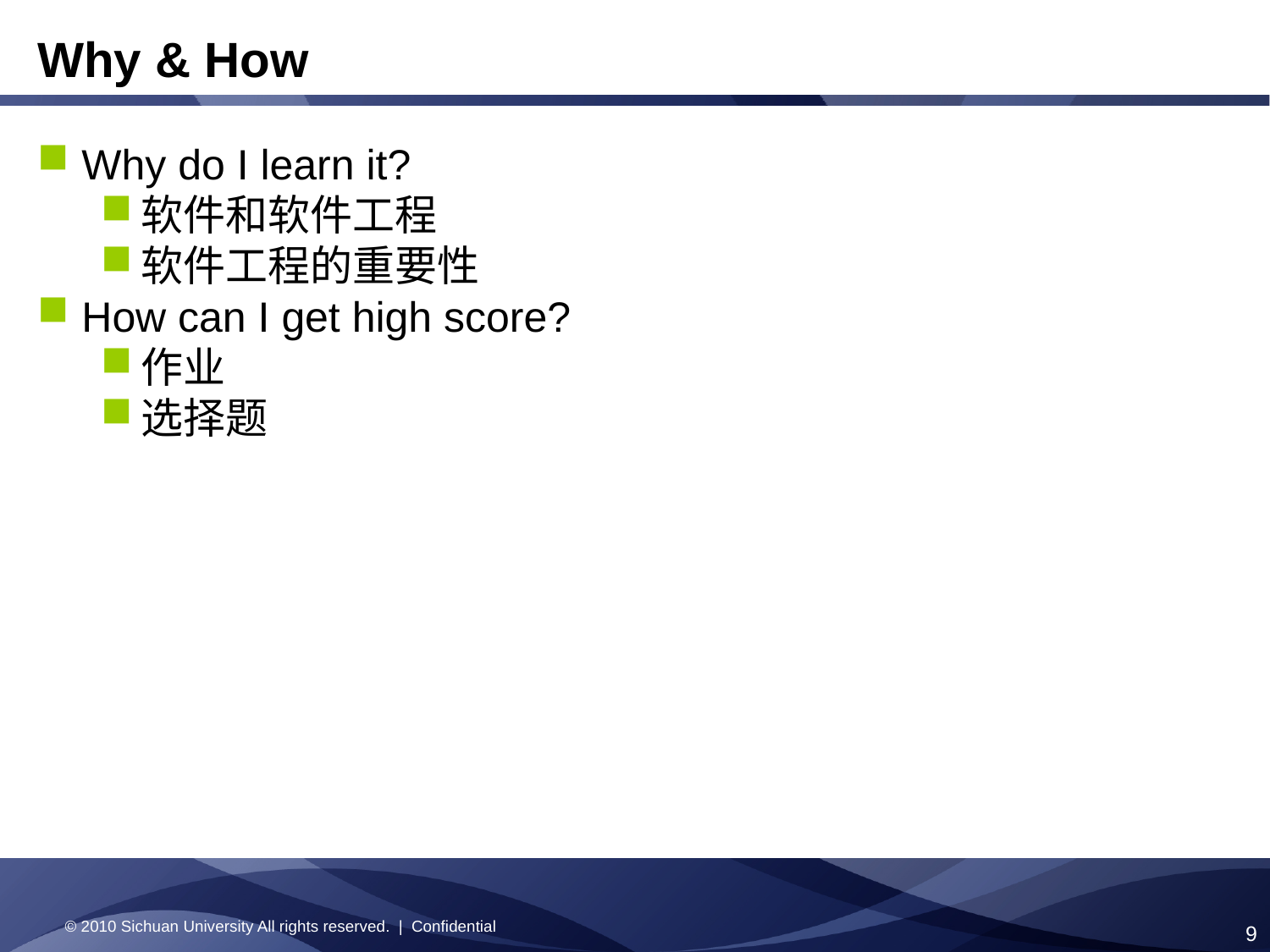

Why & How
 Why do I learn it?
软件和软件工程
软件工程的重要性
 How can I get high score?
作业
选择题
© 2010 Sichuan University All rights reserved.  |  Confidential
9